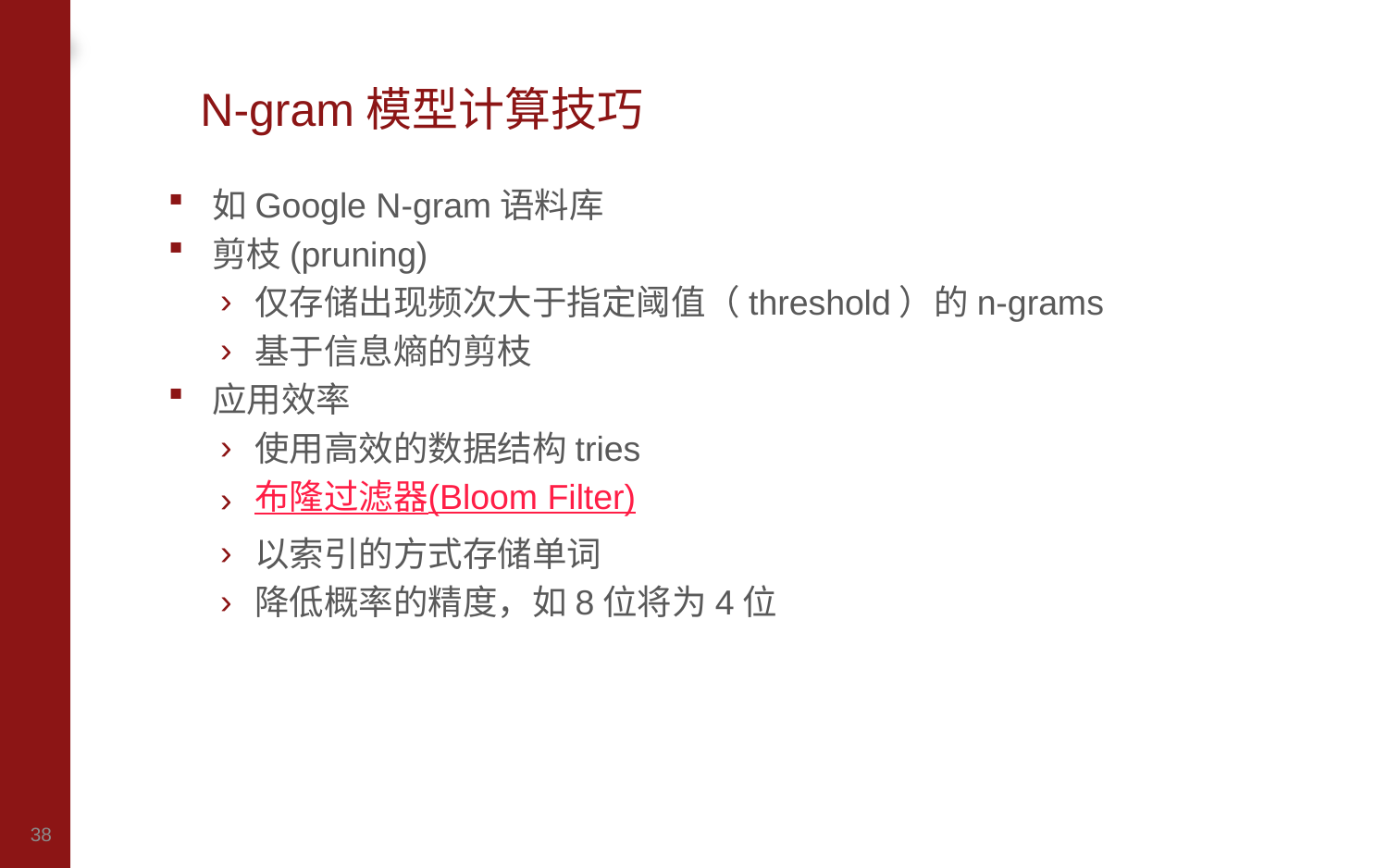

# N-gram模型计算技巧

如Google N-gram语料库
剪枝(pruning)
仅存储出现频次大于指定阈值（threshold）的n-grams
基于信息熵的剪枝
应用效率
使用高效的数据结构tries
布隆过滤器(Bloom Filter)
以索引的方式存储单词
降低概率的精度，如8位将为4位

38